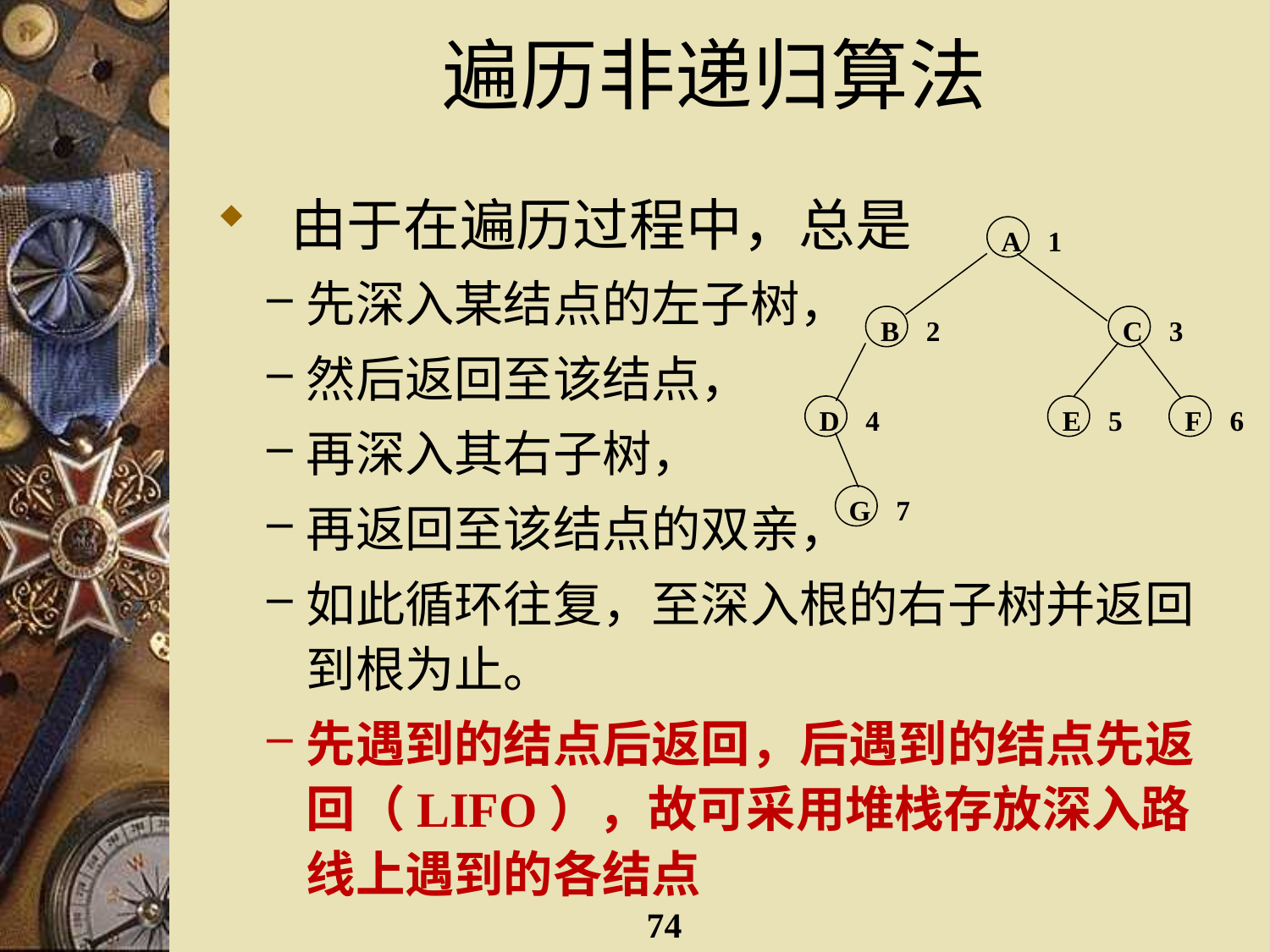

# 遍历非递归算法
由于在遍历过程中，总是
先深入某结点的左子树，
然后返回至该结点，
再深入其右子树，
再返回至该结点的双亲，
如此循环往复，至深入根的右子树并返回到根为止。
先遇到的结点后返回，后遇到的结点先返回（LIFO），故可采用堆栈存放深入路线上遇到的各结点
A

1

B

2
C

3

D

4
E

5
F

6

G

7